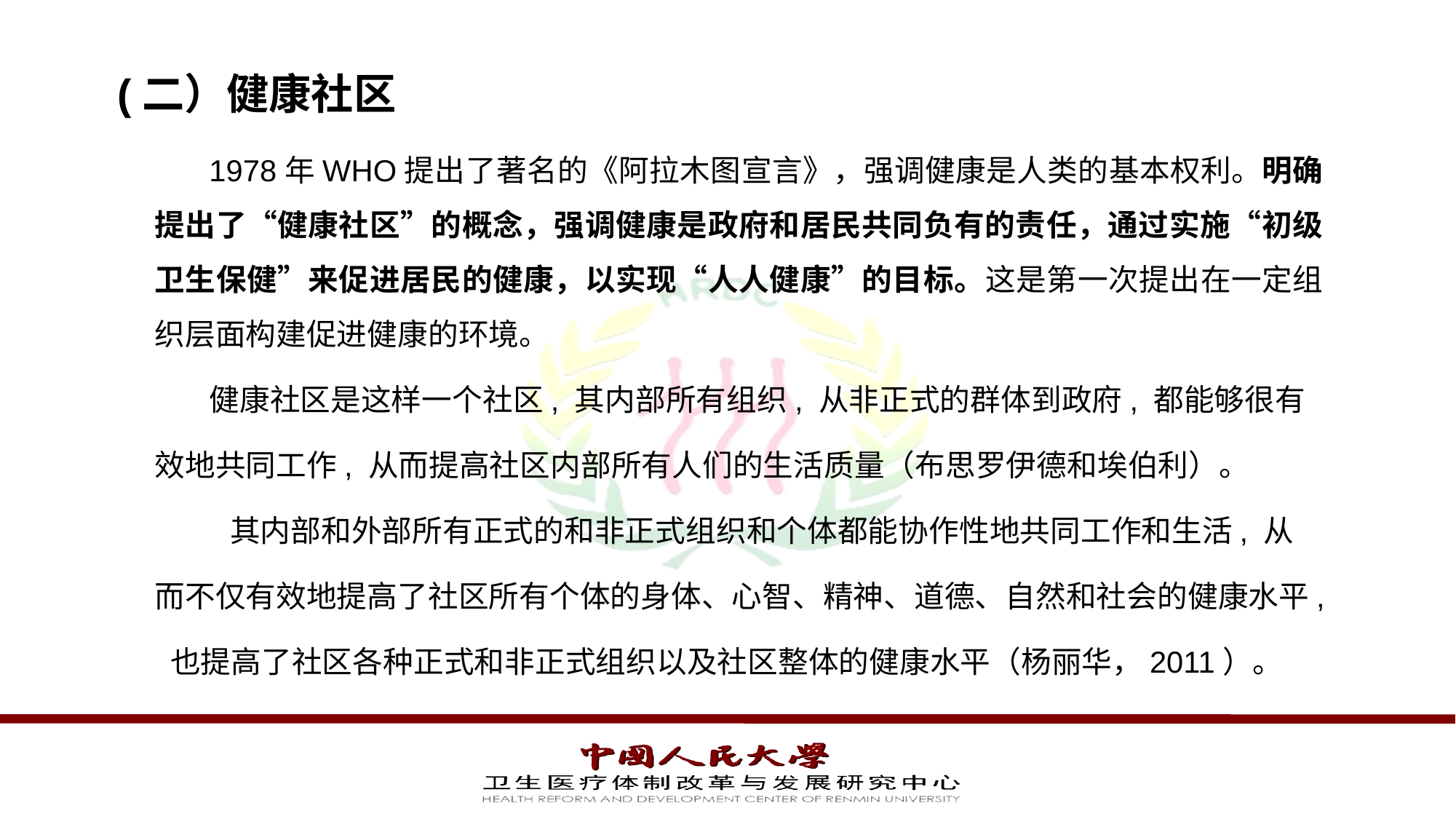

# (二）健康社区
1978年WHO提出了著名的《阿拉木图宣言》，强调健康是人类的基本权利。明确提出了“健康社区”的概念，强调健康是政府和居民共同负有的责任，通过实施“初级卫生保健”来促进居民的健康，以实现“人人健康”的目标。这是第一次提出在一定组织层面构建促进健康的环境。
健康社区是这样一个社区, 其内部所有组织, 从非正式的群体到政府, 都能够很有效地共同工作, 从而提高社区内部所有人们的生活质量（布思罗伊德和埃伯利）。
  其内部和外部所有正式的和非正式组织和个体都能协作性地共同工作和生活, 从而不仅有效地提高了社区所有个体的身体、心智、精神、道德、自然和社会的健康水平, 也提高了社区各种正式和非正式组织以及社区整体的健康水平（杨丽华，2011）。